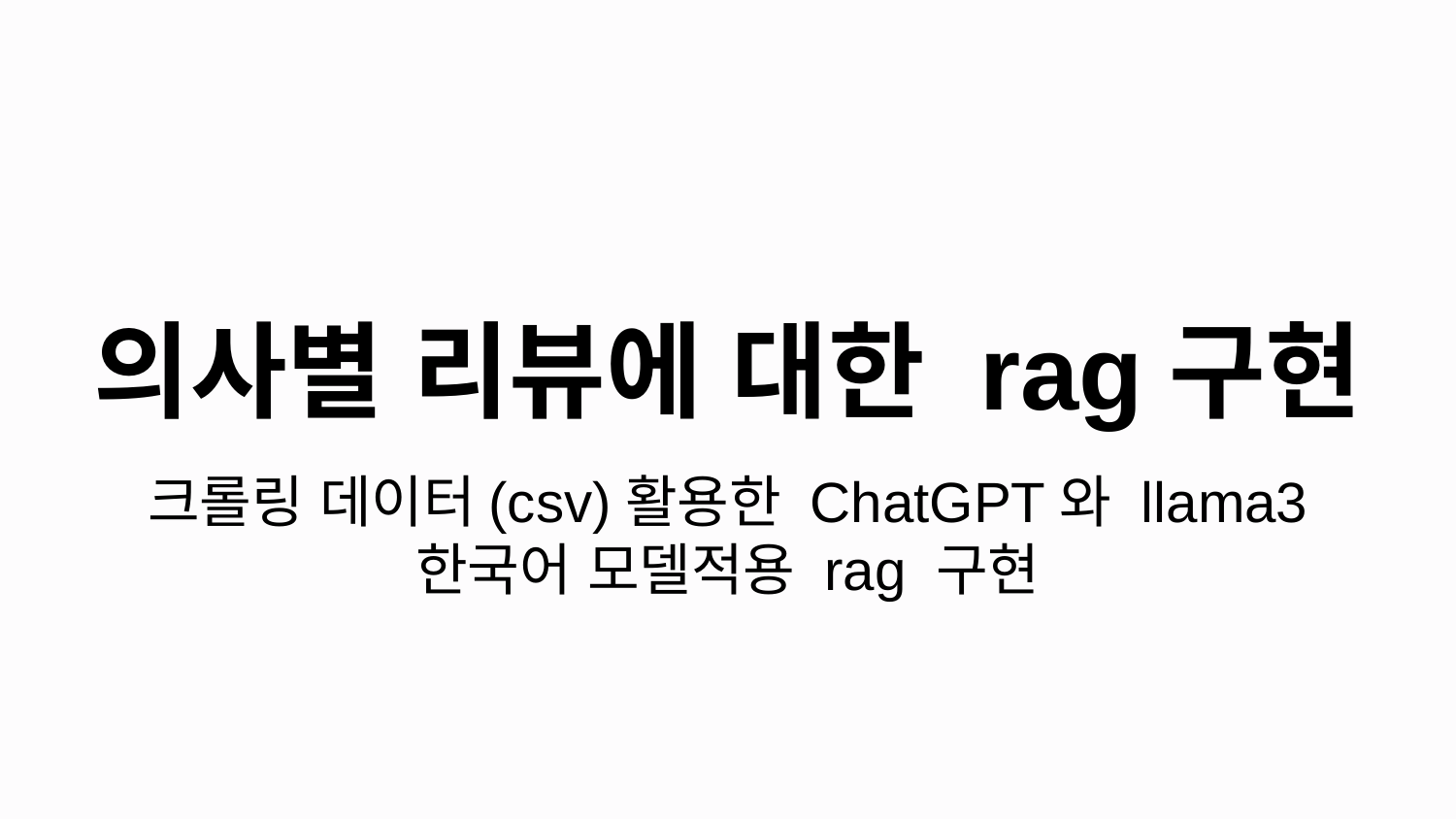

# 의사별 리뷰에 대한 rag구현
크롤링 데이터(csv)활용한 ChatGPT와 llama3 한국어 모델적용 rag 구현